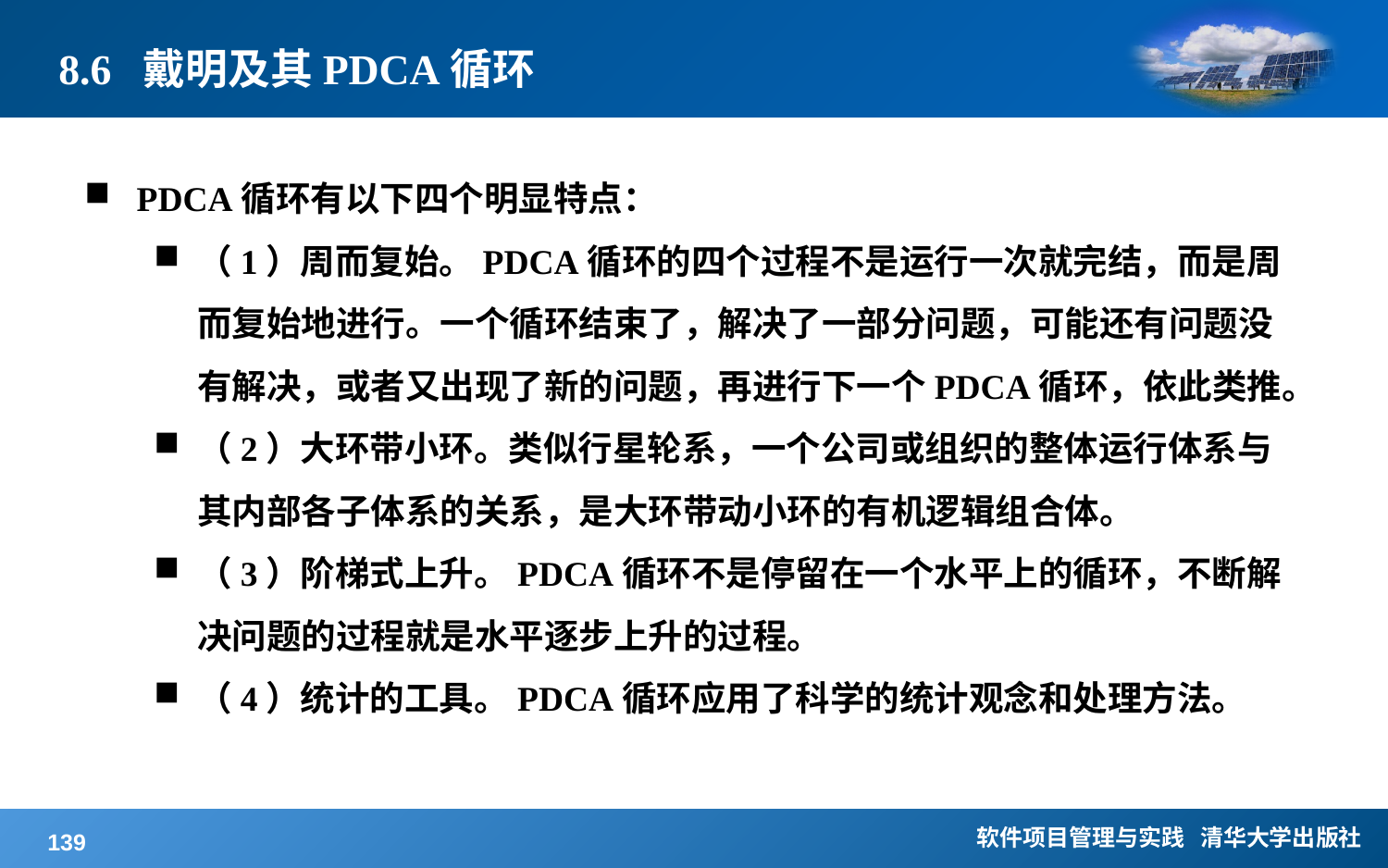

# 8.6  戴明及其PDCA循环
PDCA循环有以下四个明显特点：
（1）周而复始。PDCA循环的四个过程不是运行一次就完结，而是周而复始地进行。一个循环结束了，解决了一部分问题，可能还有问题没有解决，或者又出现了新的问题，再进行下一个PDCA循环，依此类推。
（2）大环带小环。类似行星轮系，一个公司或组织的整体运行体系与其内部各子体系的关系，是大环带动小环的有机逻辑组合体。
（3）阶梯式上升。PDCA循环不是停留在一个水平上的循环，不断解决问题的过程就是水平逐步上升的过程。
（4）统计的工具。PDCA循环应用了科学的统计观念和处理方法。